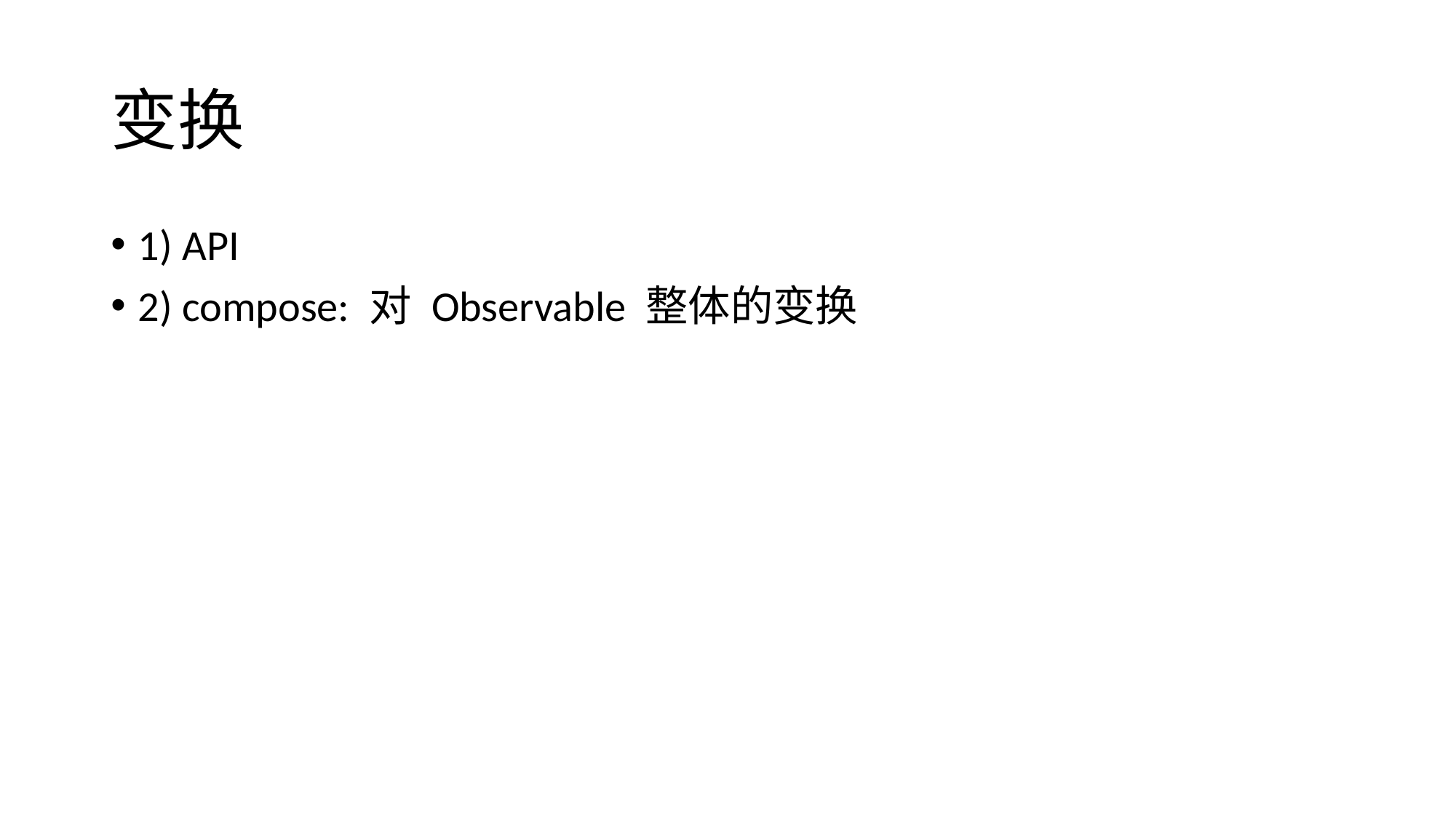

# 变换
1) API
2) compose: 对 Observable 整体的变换